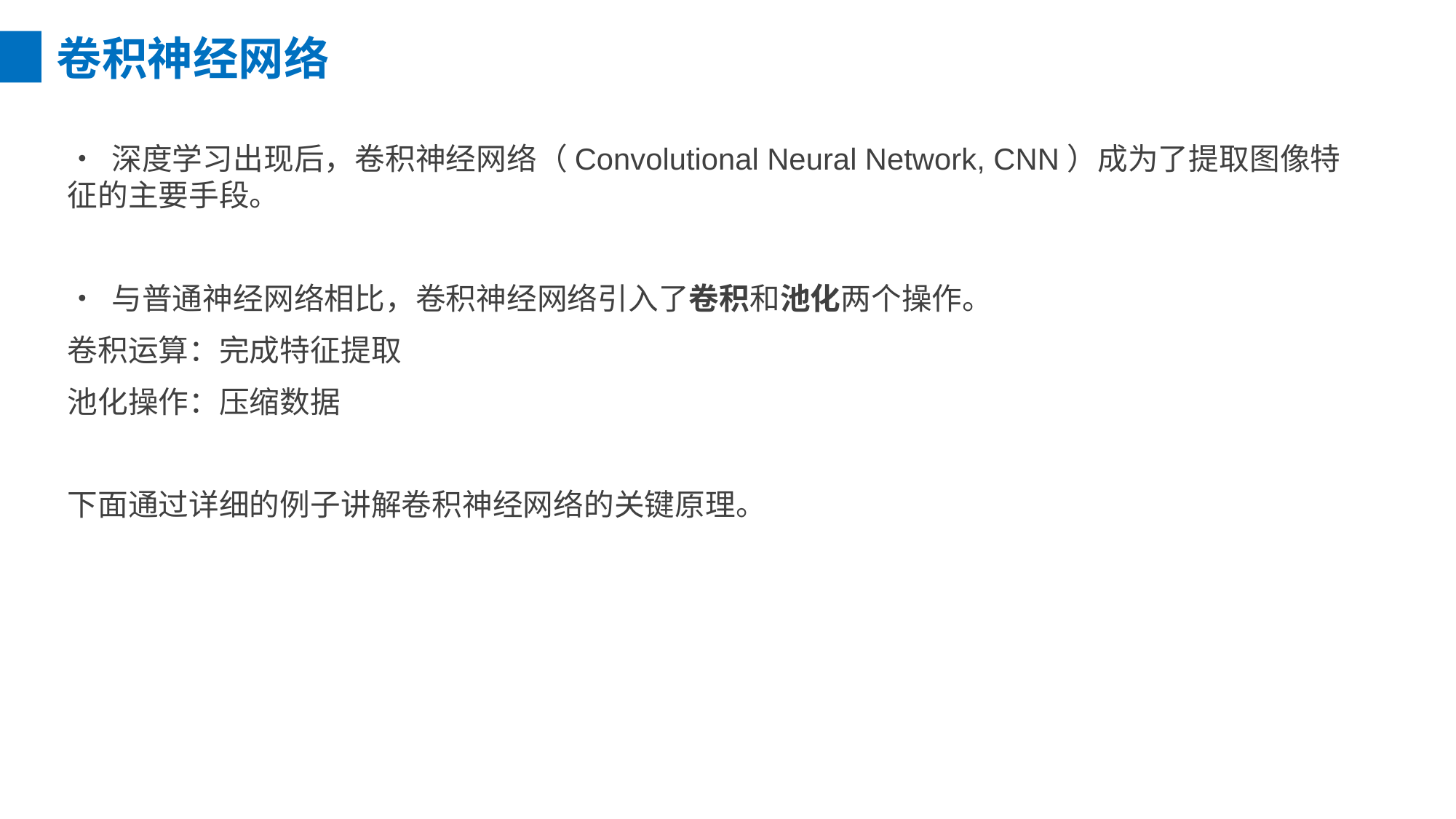

卷积神经网络
• 深度学习出现后，卷积神经网络（Convolutional Neural Network, CNN）成为了提取图像特征的主要手段。

• 与普通神经网络相比，卷积神经网络引入了卷积和池化两个操作。
卷积运算：完成特征提取
池化操作：压缩数据

下面通过详细的例子讲解卷积神经网络的关键原理。